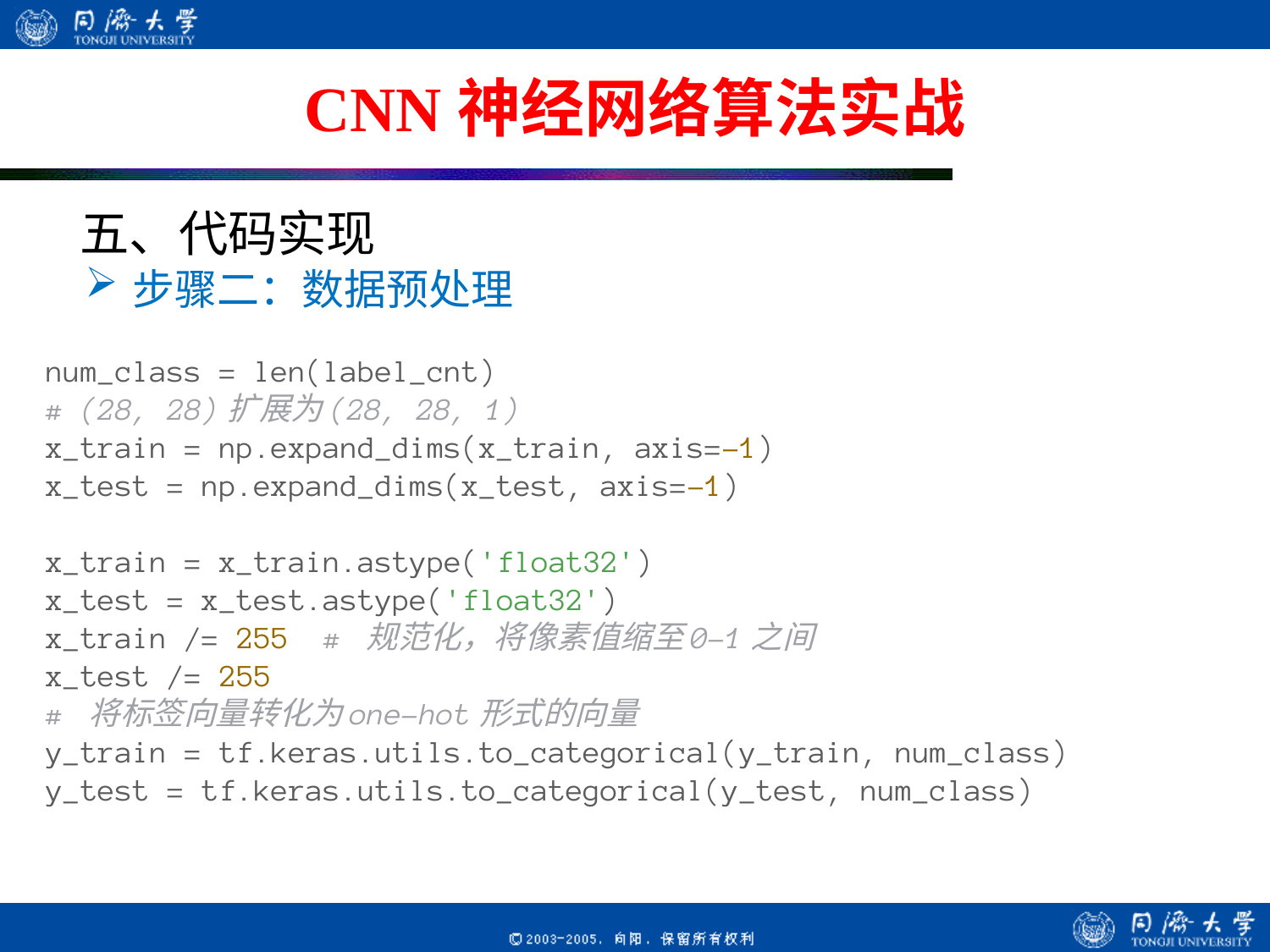

# CNN神经网络算法实战
五、代码实现

步骤二：数据预处理
num_class = len(label_cnt)
# (28, 28)扩展为(28, 28, 1)
x_train = np.expand_dims(x_train, axis=-1)
x_test = np.expand_dims(x_test, axis=-1)

x_train = x_train.astype('float32')
x_test = x_test.astype('float32')
x_train /= 255  # 规范化，将像素值缩至0-1之间
x_test /= 255
# 将标签向量转化为one-hot形式的向量
y_train = tf.keras.utils.to_categorical(y_train, num_class)
y_test = tf.keras.utils.to_categorical(y_test, num_class)